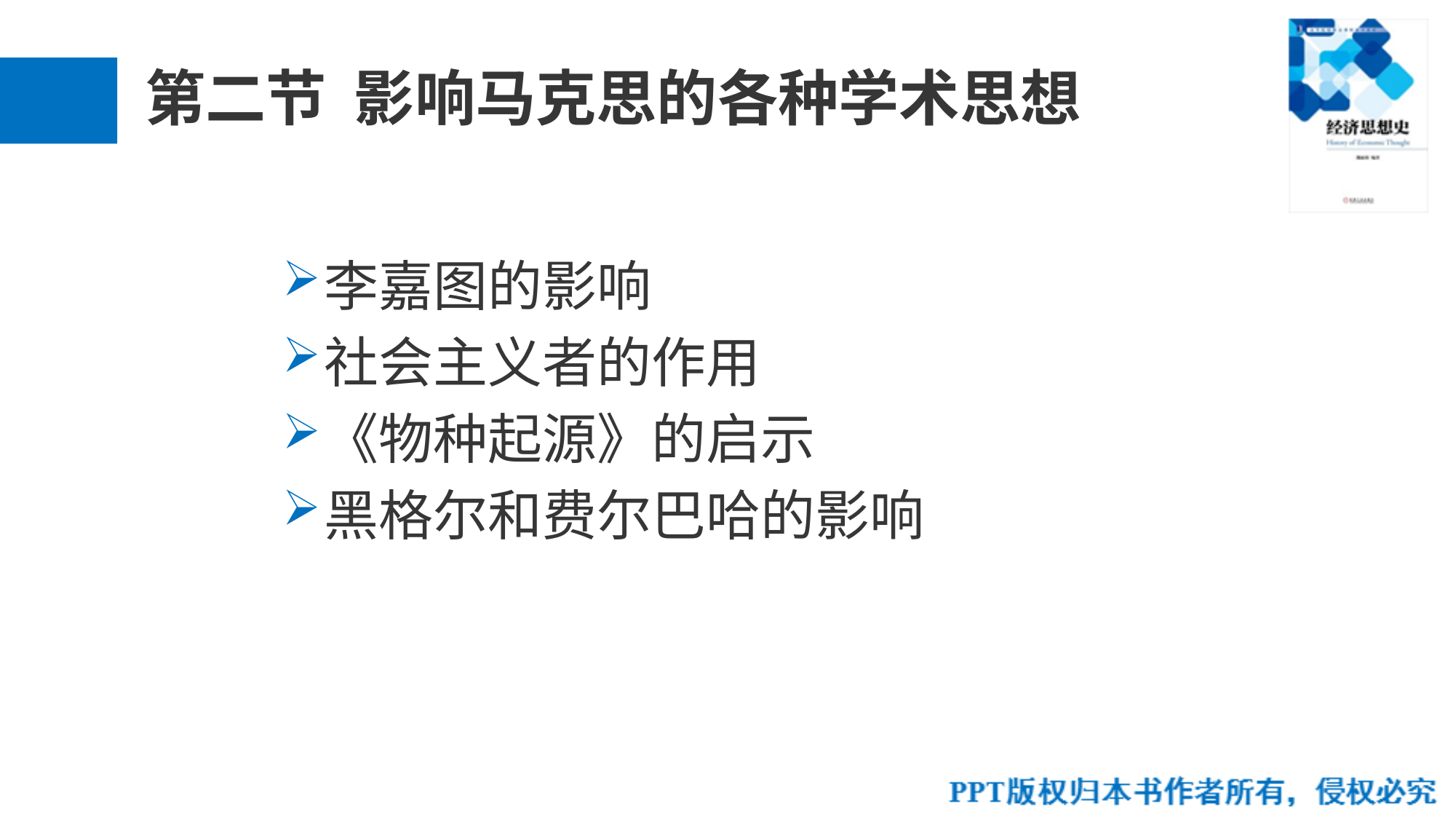

# 第二节  影响马克思的各种学术思想
李嘉图的影响
社会主义者的作用
《物种起源》的启示
黑格尔和费尔巴哈的影响